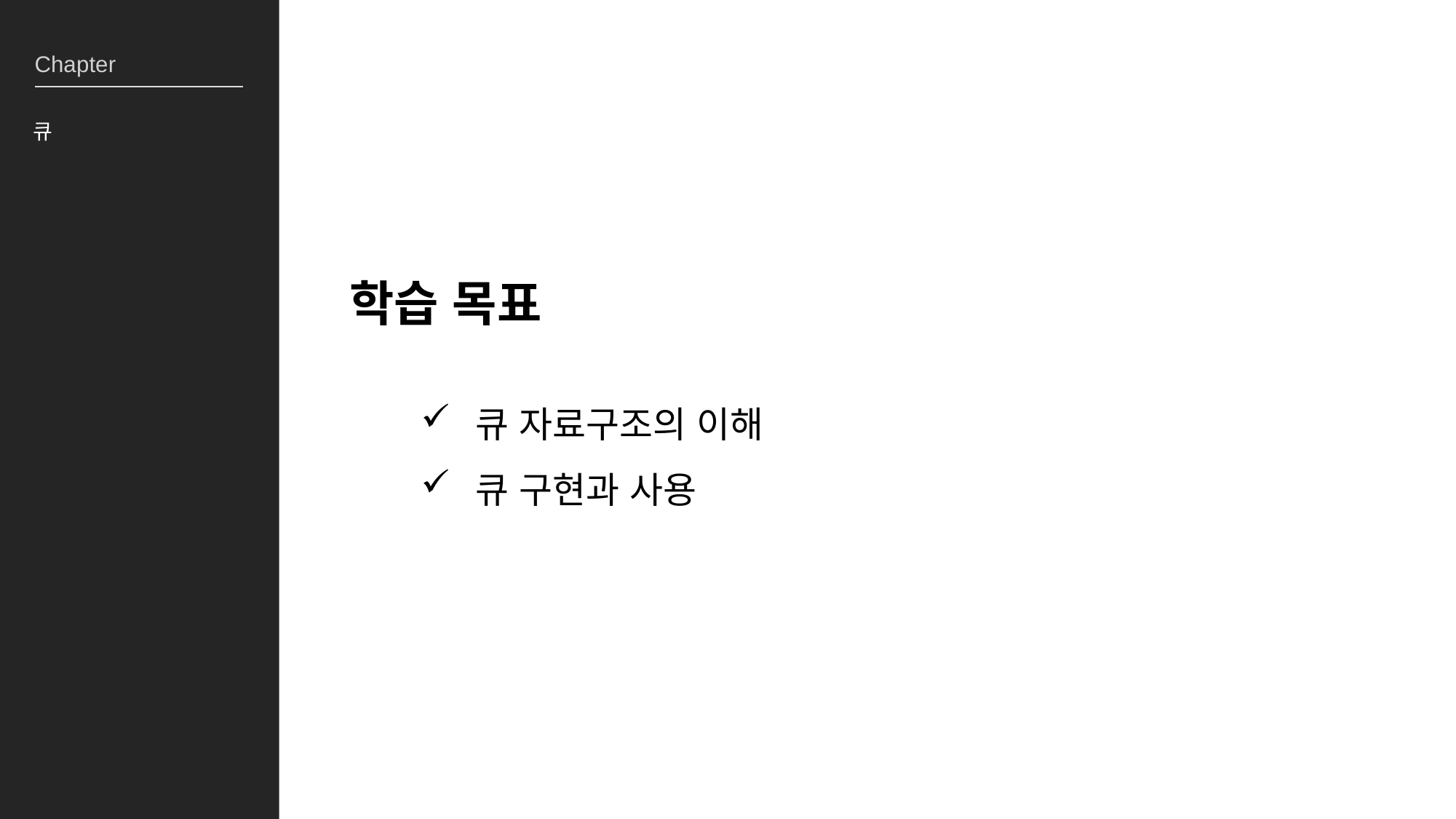

큐
학습 목표
큐 자료구조의 이해
큐 구현과 사용